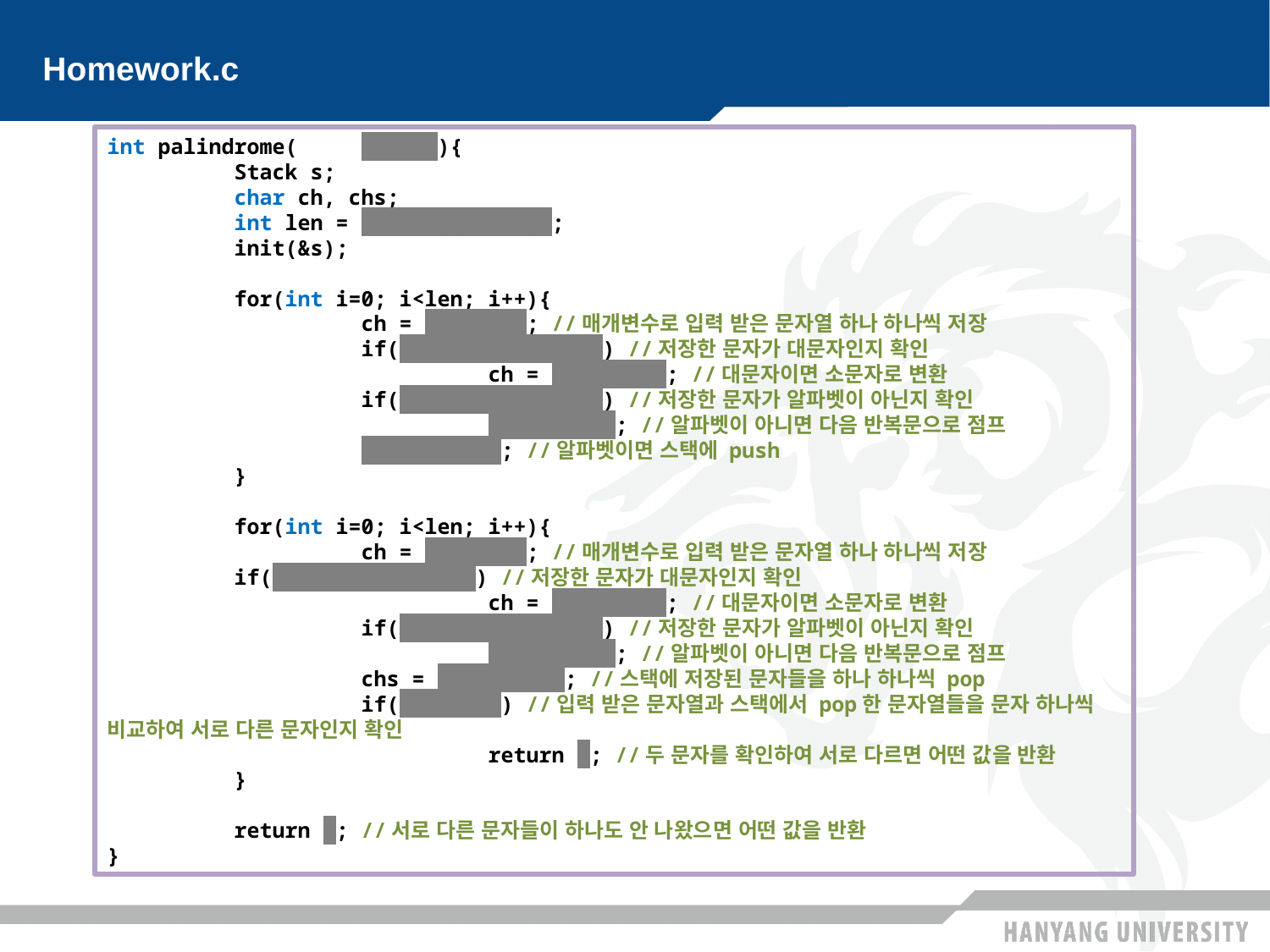

# Homework.c
int palindrome(	      ){
	Stack s;
	char ch, chs;
	int len =                ;
	init(&s);

	for(int i=0; i<len; i++){
		ch =         ; //매개변수로 입력 받은 문자열 하나 하나씩 저장
		if(                ) //저장한 문자가 대문자인지 확인
			ch =          ; //대문자이면 소문자로 변환
		if(                ) //저장한 문자가 알파벳이 아닌지 확인
			          ; //알파벳이 아니면 다음 반복문으로 점프
		           ; //알파벳이면 스택에 push
	}

	for(int i=0; i<len; i++){
		ch =         ; //매개변수로 입력 받은 문자열 하나 하나씩 저장		if(                ) //저장한 문자가 대문자인지 확인
			ch =          ; //대문자이면 소문자로 변환
		if(                ) //저장한 문자가 알파벳이 아닌지 확인
			          ; //알파벳이 아니면 다음 반복문으로 점프
		chs =           ; //스택에 저장된 문자들을 하나 하나씩 pop
		if(        ) //입력 받은 문자열과 스택에서 pop한 문자열들을 문자 하나씩 비교하여 서로 다른 문자인지 확인
			return  ; //두 문자를 확인하여 서로 다르면 어떤 값을 반환
	}

	return  ; //서로 다른 문자들이 하나도 안 나왔으면 어떤 값을 반환
}